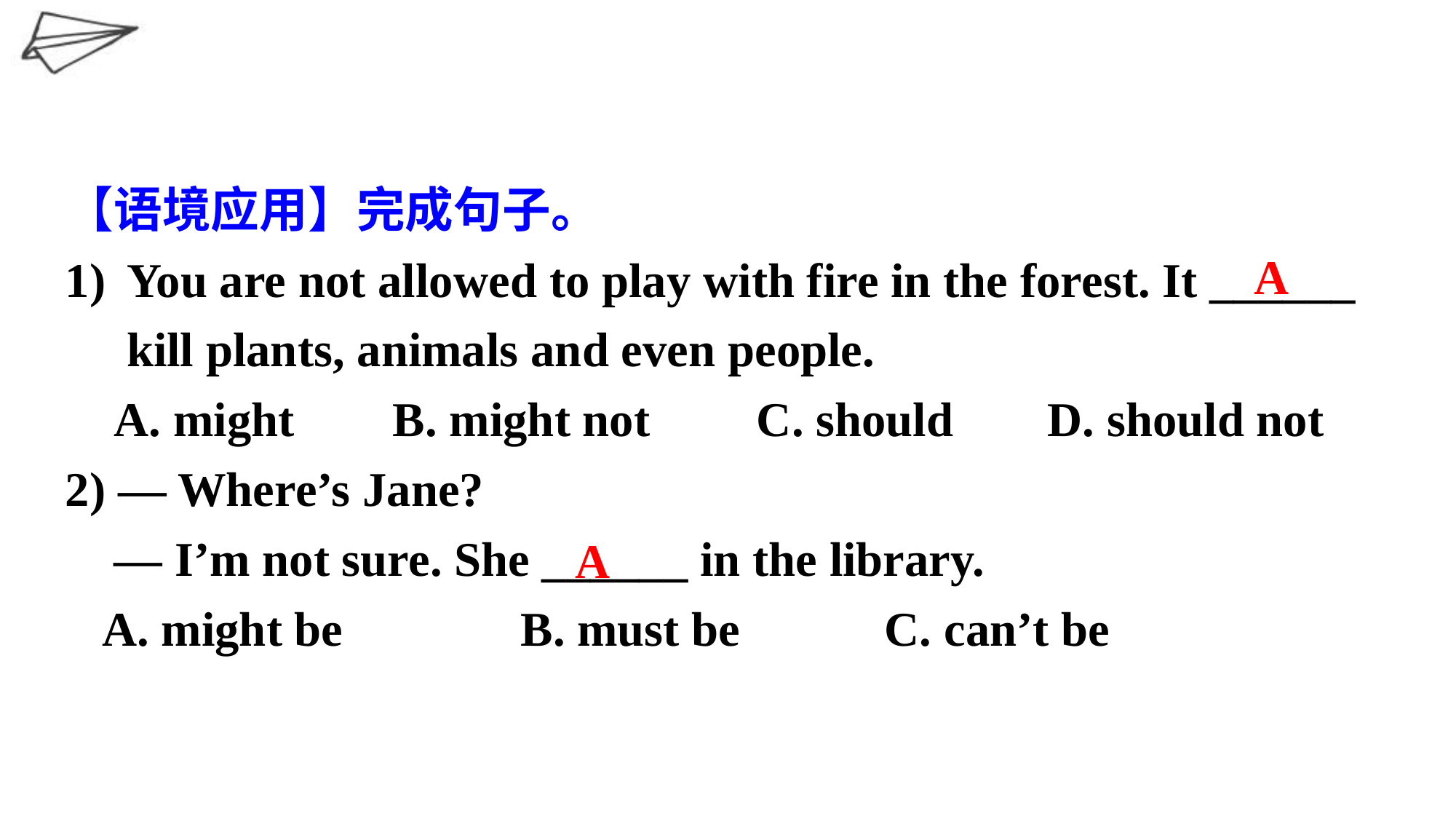

【语境应用】完成句子。
You are not allowed to play with fire in the forest. It ______ kill plants, animals and even people.
    A. might	B. might not	   C. should	D. should not
2) — Where’s Jane?
    — I’m not sure. She ______ in the library.
   A. might be	       B. must be	          C. can’t be
A
A